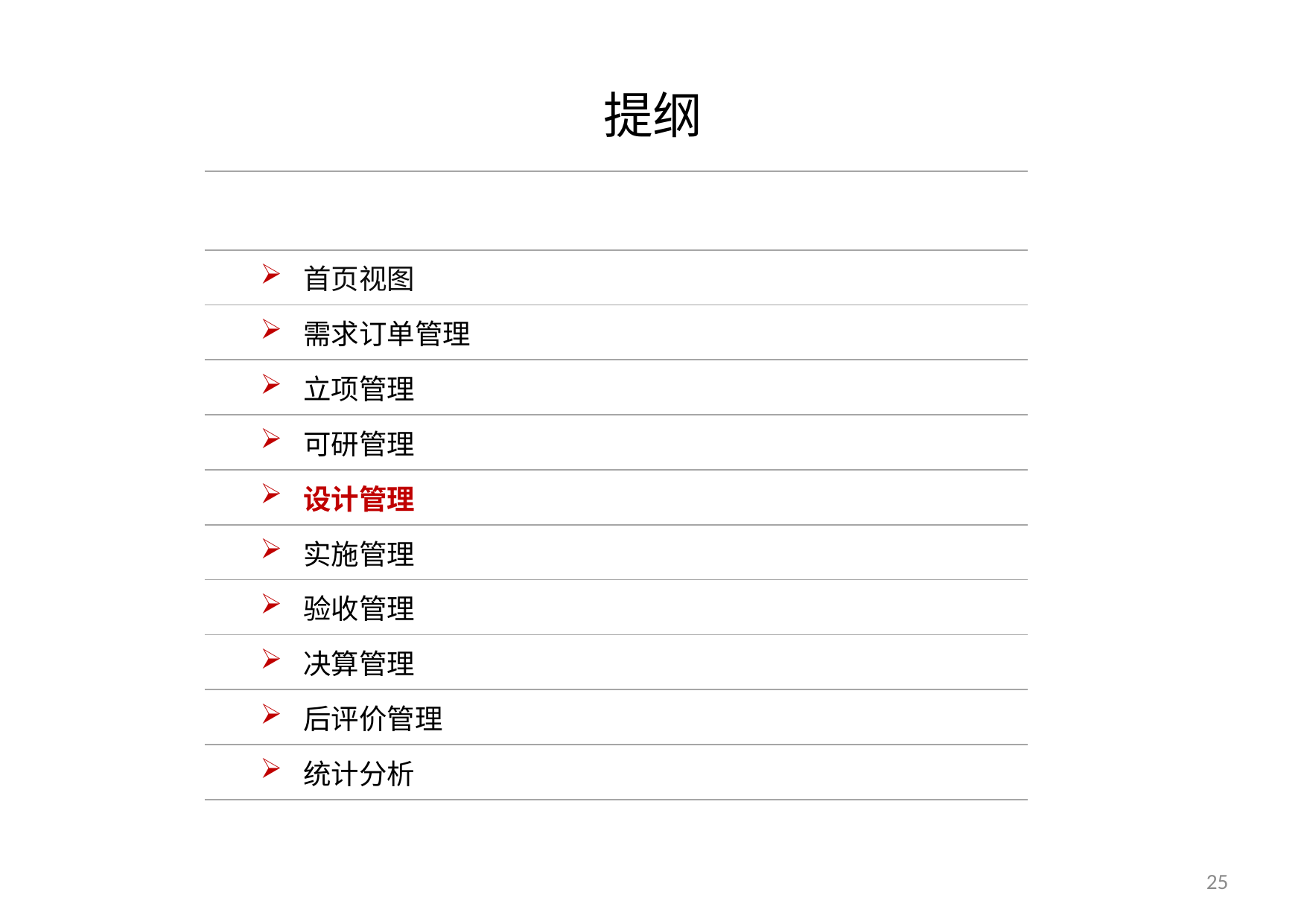

# 提纲
| 三.项目管理系统上线功能介绍 |
| --- |
| 首页视图 |
| 需求订单管理 |
| 立项管理 |
| 可研管理 |
| 设计管理 |
| 实施管理 |
| 验收管理 |
| 决算管理 |
| 后评价管理 |
| 统计分析 |
25